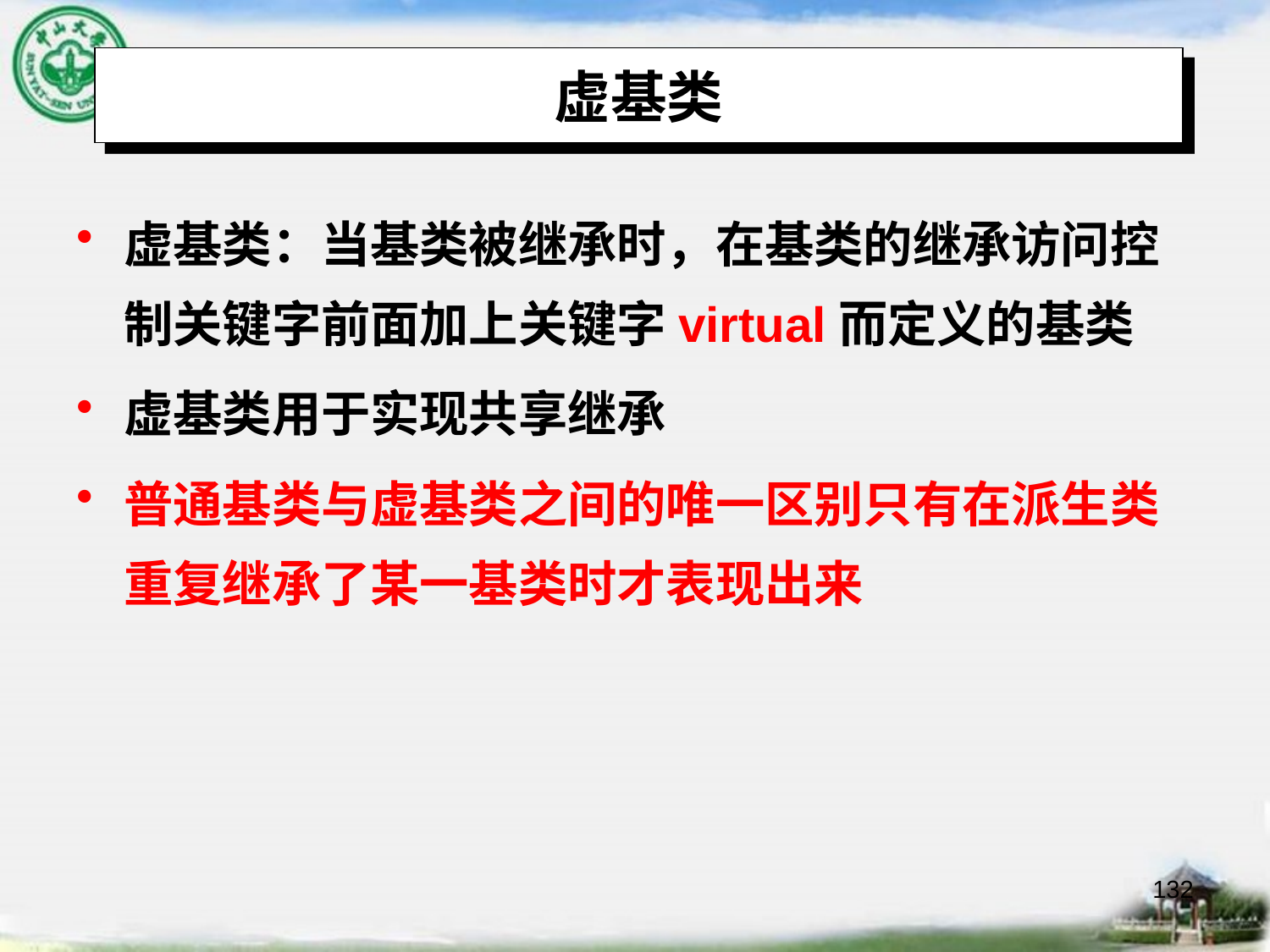

# 虚基类
虚基类：当基类被继承时，在基类的继承访问控制关键字前面加上关键字virtual而定义的基类
虚基类用于实现共享继承
普通基类与虚基类之间的唯一区别只有在派生类重复继承了某一基类时才表现出来
132